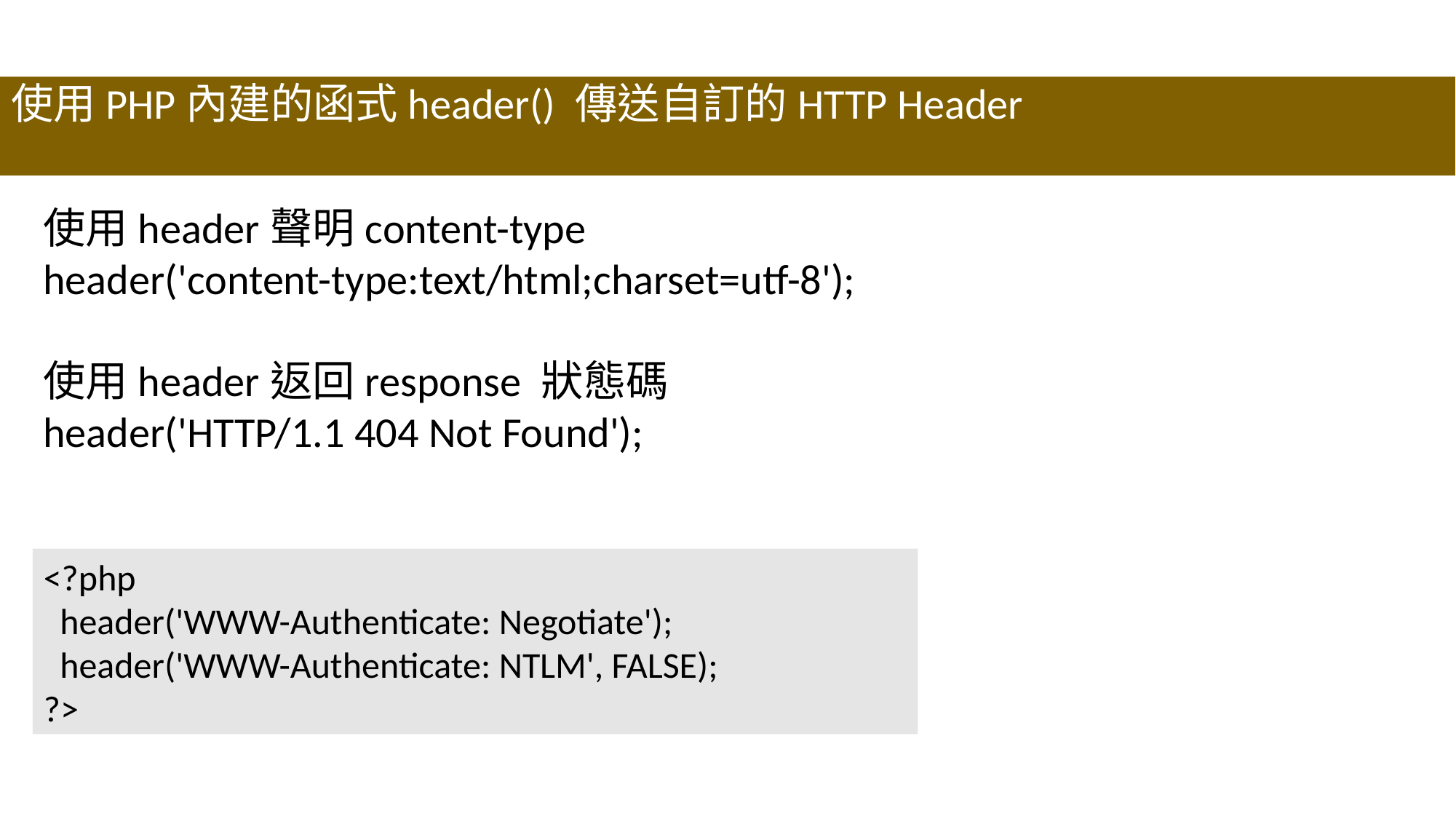

使用PHP內建的函式header() 傳送自訂的HTTP Header
使用header聲明content-type
header('content-type:text/html;charset=utf-8');

使用header返回response 狀態碼
header('HTTP/1.1 404 Not Found');
<?php
  header('WWW-Authenticate: Negotiate');
  header('WWW-Authenticate: NTLM', FALSE);
?>